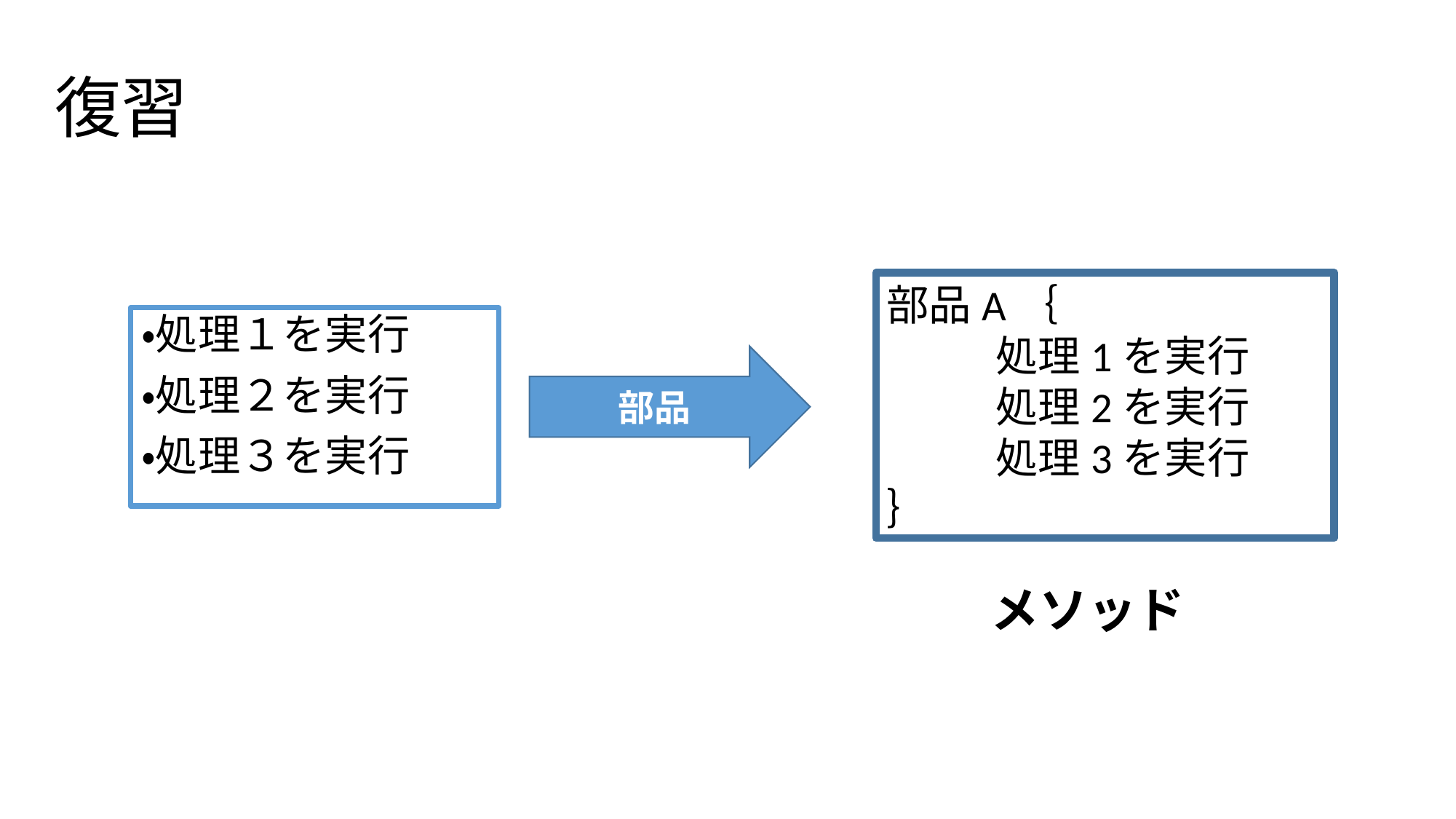

# 復習
部品A｛
	処理1を実行
	処理2を実行
	処理3を実行
｝
・処理１を実行
・処理２を実行
・処理３を実行
部品
メソッド